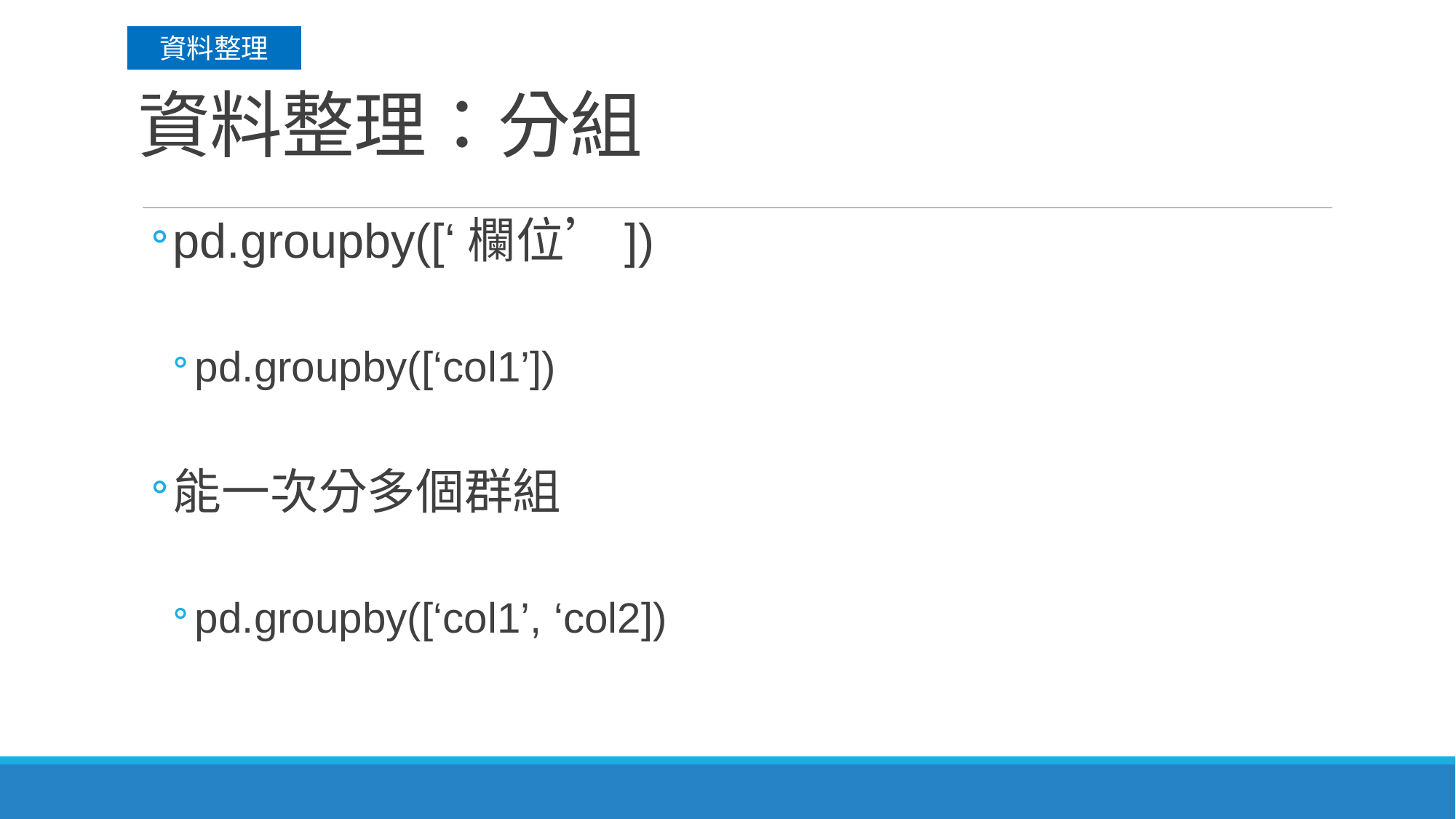

資料整理
# 資料整理：分組
pd.groupby([‘欄位’])

pd.groupby([‘col1’])

能一次分多個群組

pd.groupby([‘col1’, ‘col2])